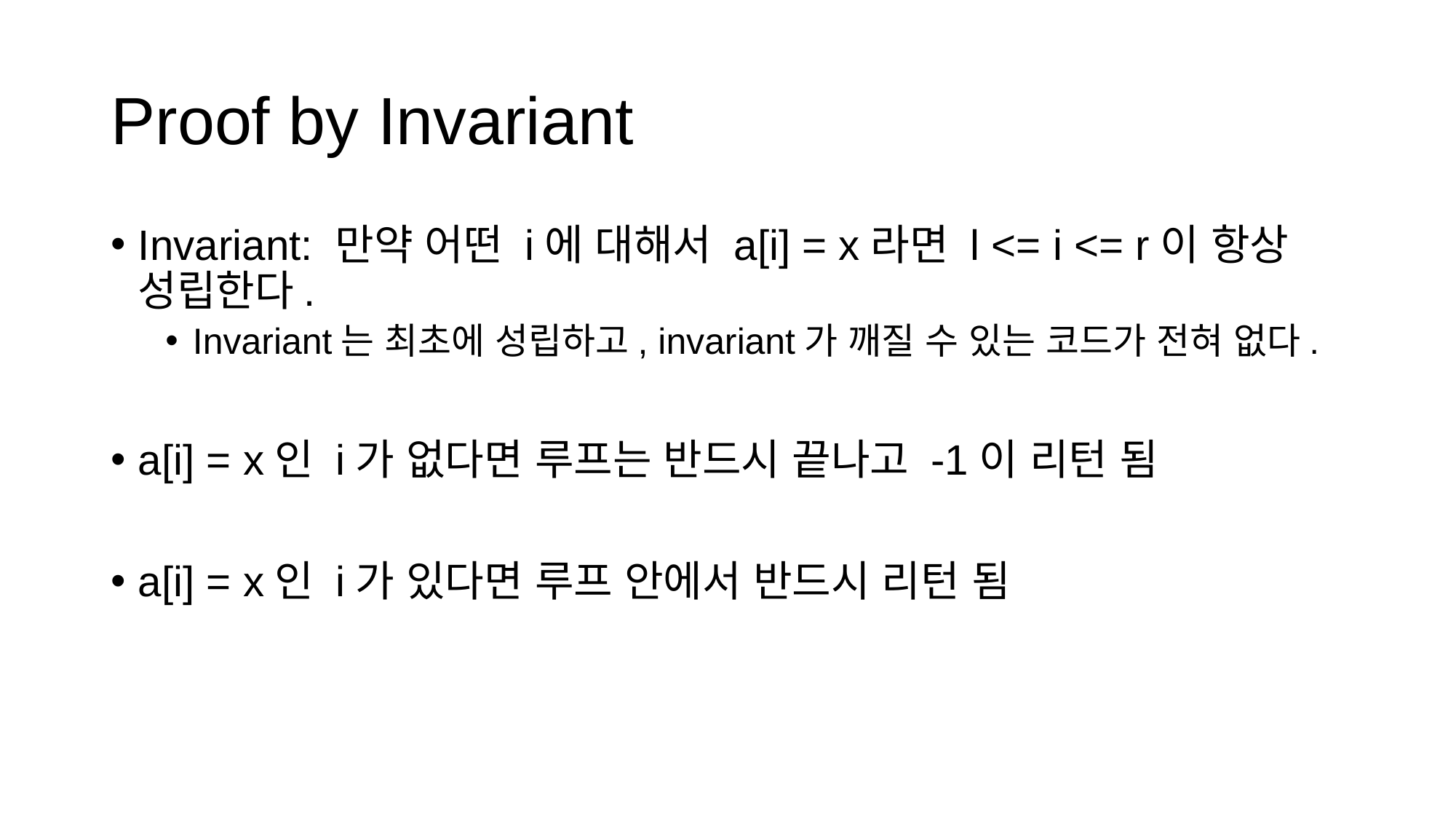

# Proof by Invariant
Invariant: 만약 어떤 i에 대해서 a[i] = x라면 l <= i <= r이 항상 성립한다.
Invariant는 최초에 성립하고, invariant가 깨질 수 있는 코드가 전혀 없다.

a[i] = x인 i가 없다면 루프는 반드시 끝나고 -1이 리턴 됨

a[i] = x인 i가 있다면 루프 안에서 반드시 리턴 됨